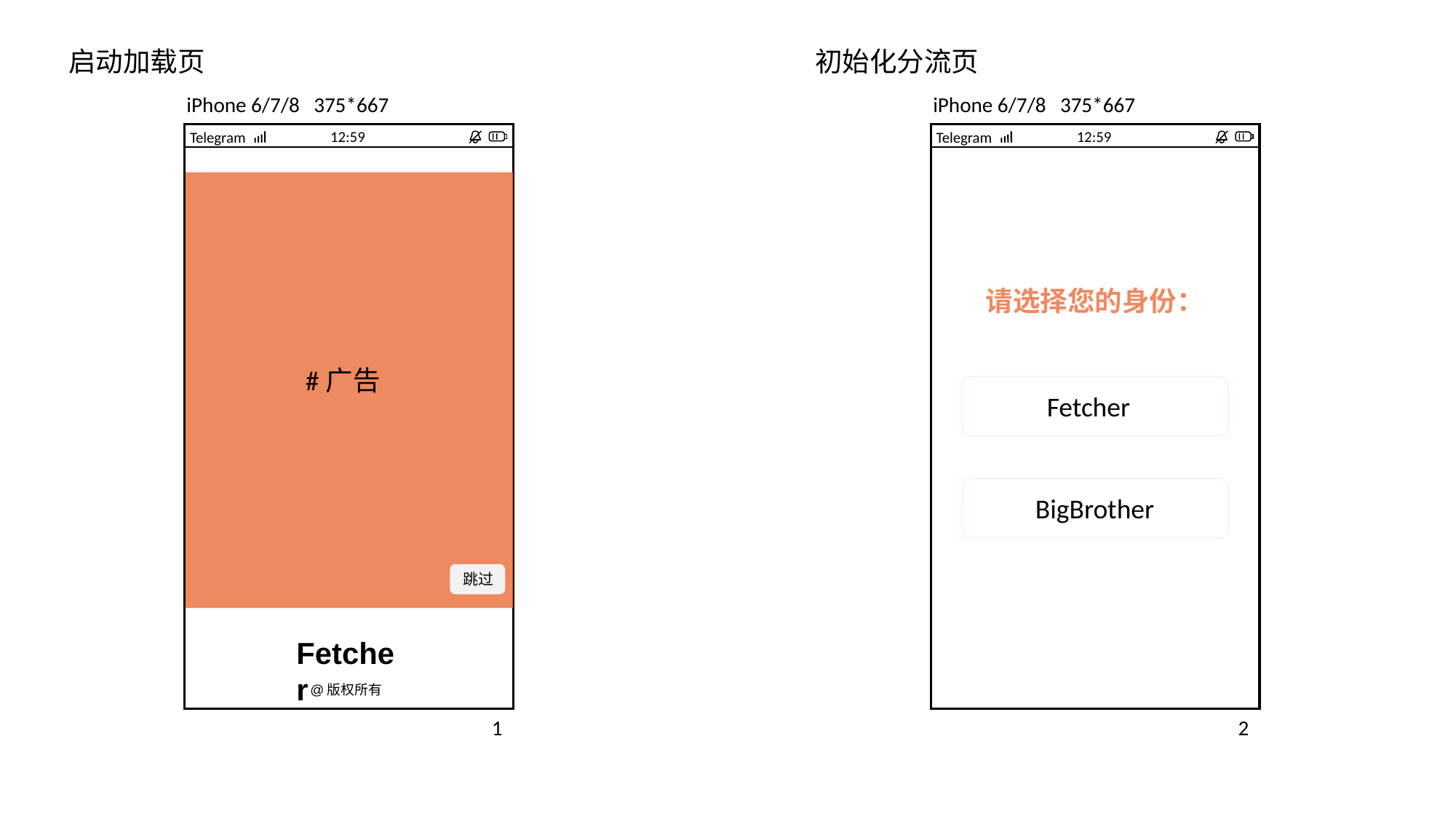

启动加载页
初始化分流页
iPhone 6/7/8   375*667

1
12:59
Telegram

#广告
跳过

Fetcher
@版权所有
iPhone 6/7/8   375*667

2
12:59
Telegram

请选择您的身份：

Fetcher

BigBrother